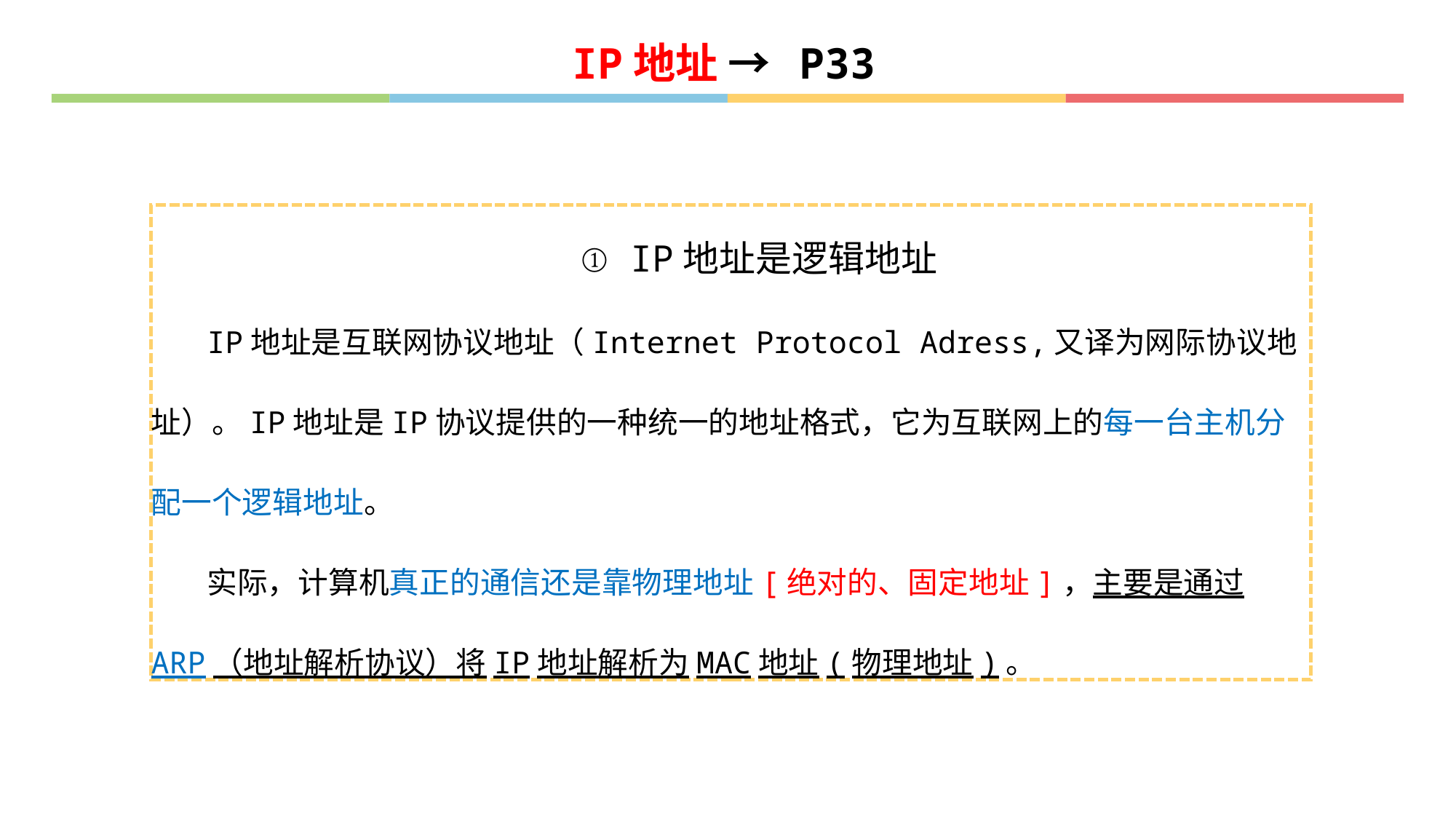

IP地址 →  P33
① IP地址是逻辑地址
IP地址是互联网协议地址（Internet Protocol Adress,又译为网际协议地址）。IP地址是IP协议提供的一种统一的地址格式，它为互联网上的每一台主机分配一个逻辑地址。
实际，计算机真正的通信还是靠物理地址[绝对的、固定地址]，主要是通过ARP（地址解析协议）将IP地址解析为MAC地址(物理地址)。